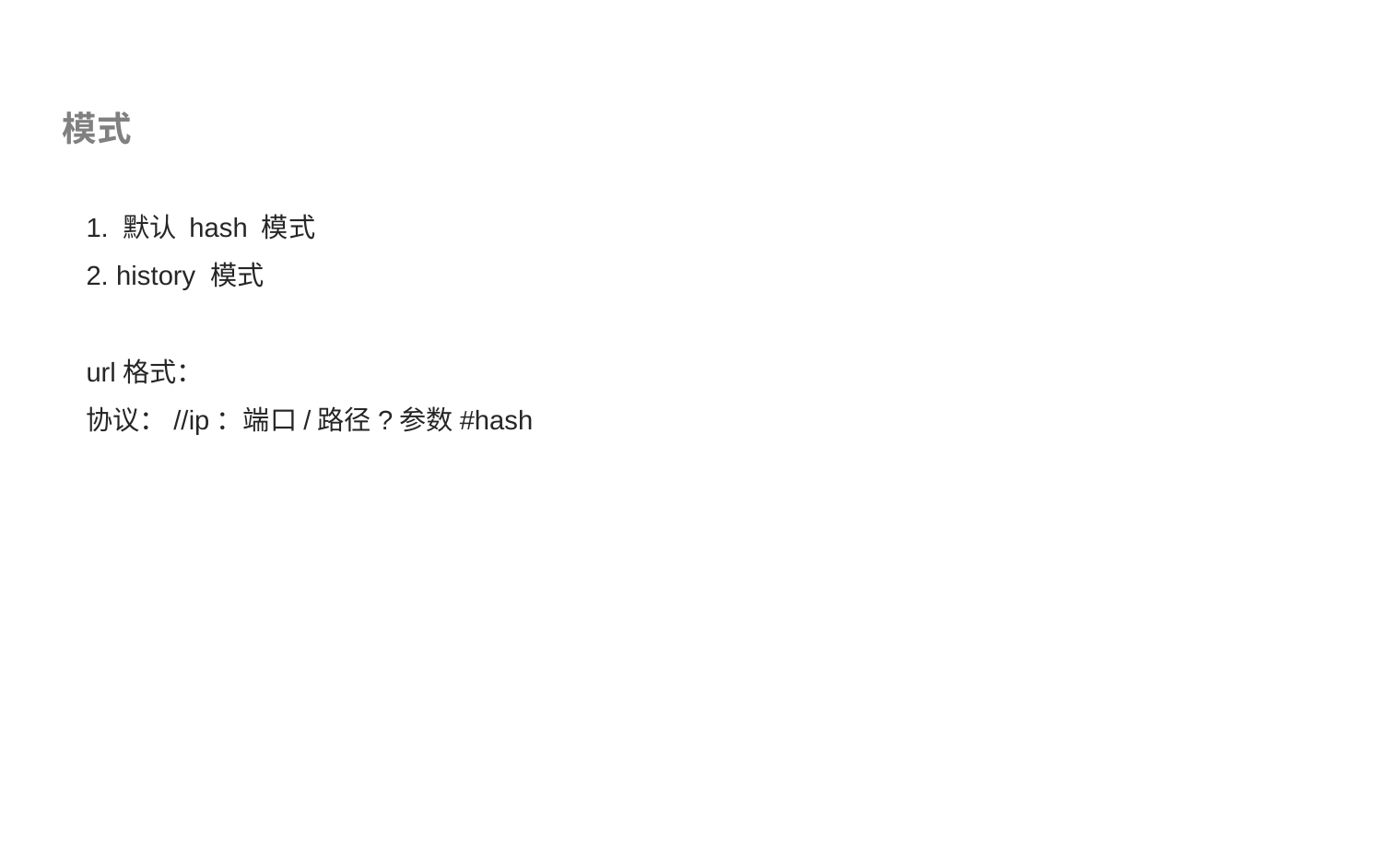

模式
1. 默认 hash 模式
2. history 模式

url格式：
协议：//ip：端口/路径?参数#hash